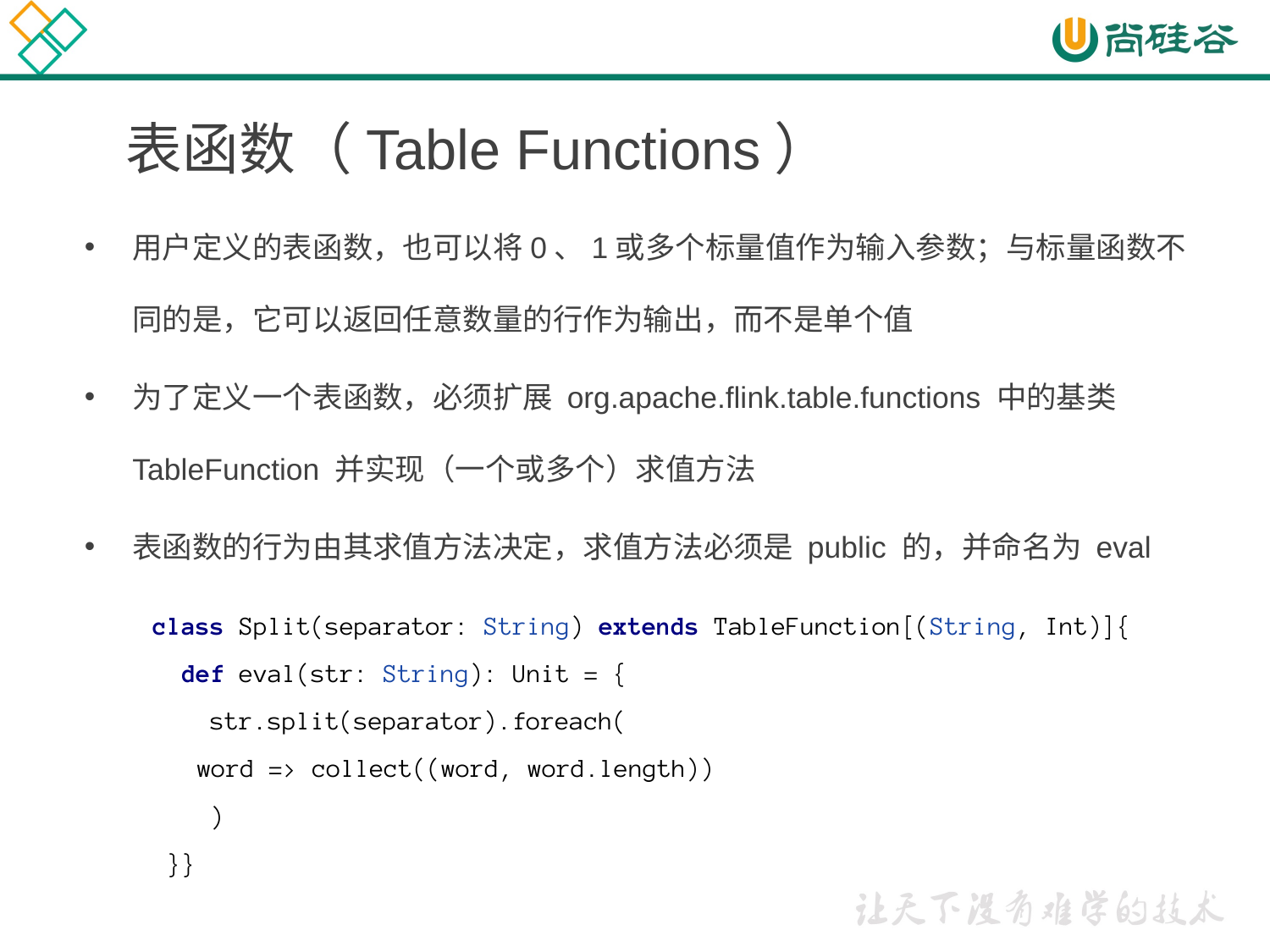

# 表函数（Table Functions）
用户定义的表函数，也可以将0、1或多个标量值作为输入参数；与标量函数不同的是，它可以返回任意数量的行作为输出，而不是单个值
为了定义一个表函数，必须扩展 org.apache.flink.table.functions 中的基类 TableFunction 并实现（一个或多个）求值方法
表函数的行为由其求值方法决定，求值方法必须是 public 的，并命名为 eval
class Split(separator: String) extends TableFunction[(String, Int)]{
  def eval(str: String): Unit = {
    str.split(separator).foreach(
      word => collect((word, word.length))
    )
 }}